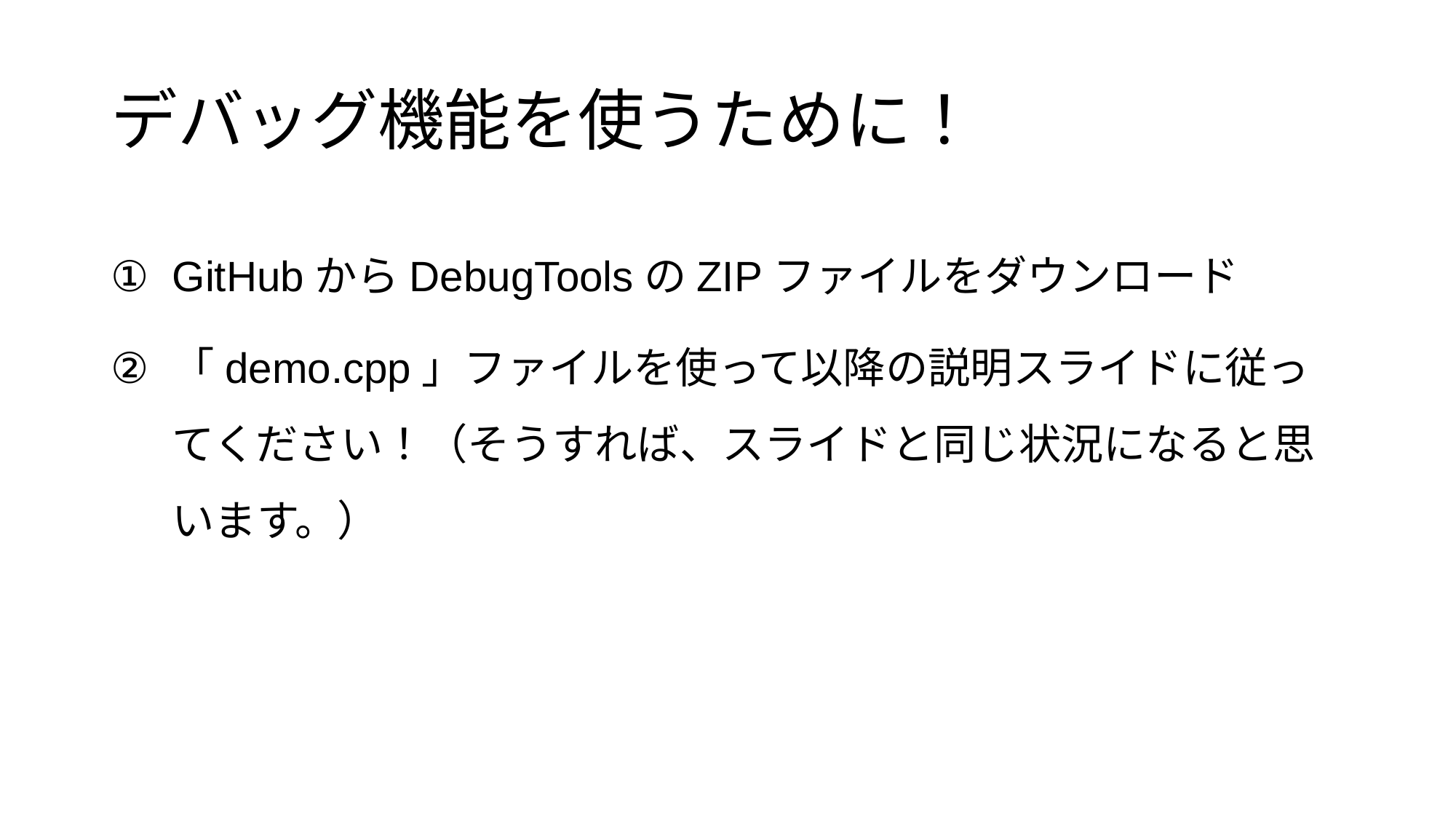

# デバッグ機能を使うために！
GitHubからDebugToolsのZIPファイルをダウンロード
「demo.cpp」ファイルを使って以降の説明スライドに従ってください！（そうすれば、スライドと同じ状況になると思います。）